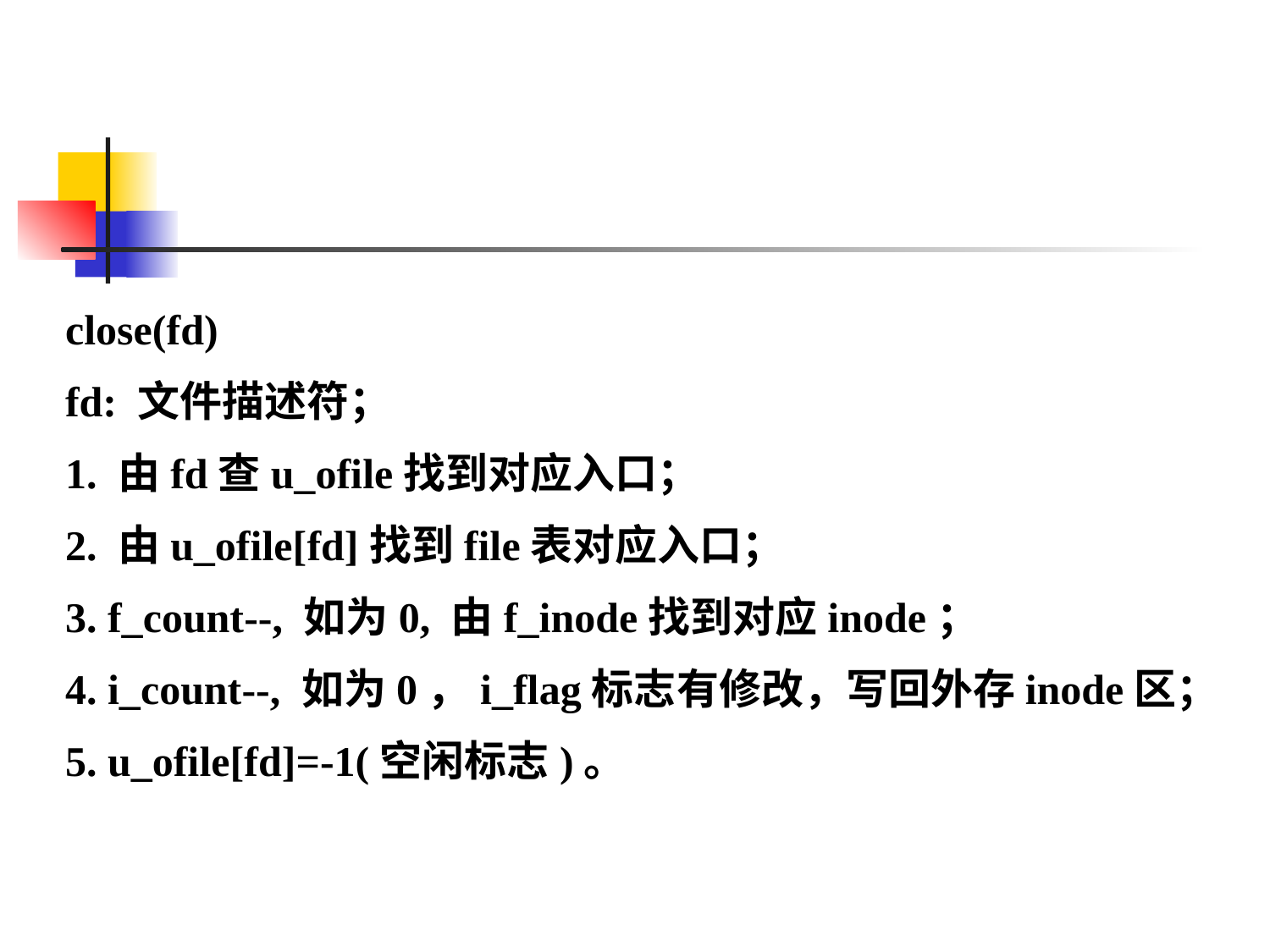

close(fd)
fd: 文件描述符；
1. 由fd查u_ofile找到对应入口；
2. 由u_ofile[fd]找到file表对应入口；
3. f_count--, 如为0, 由f_inode找到对应inode；
4. i_count--, 如为0，i_flag标志有修改，写回外存inode区；
5. u_ofile[fd]=-1(空闲标志)。